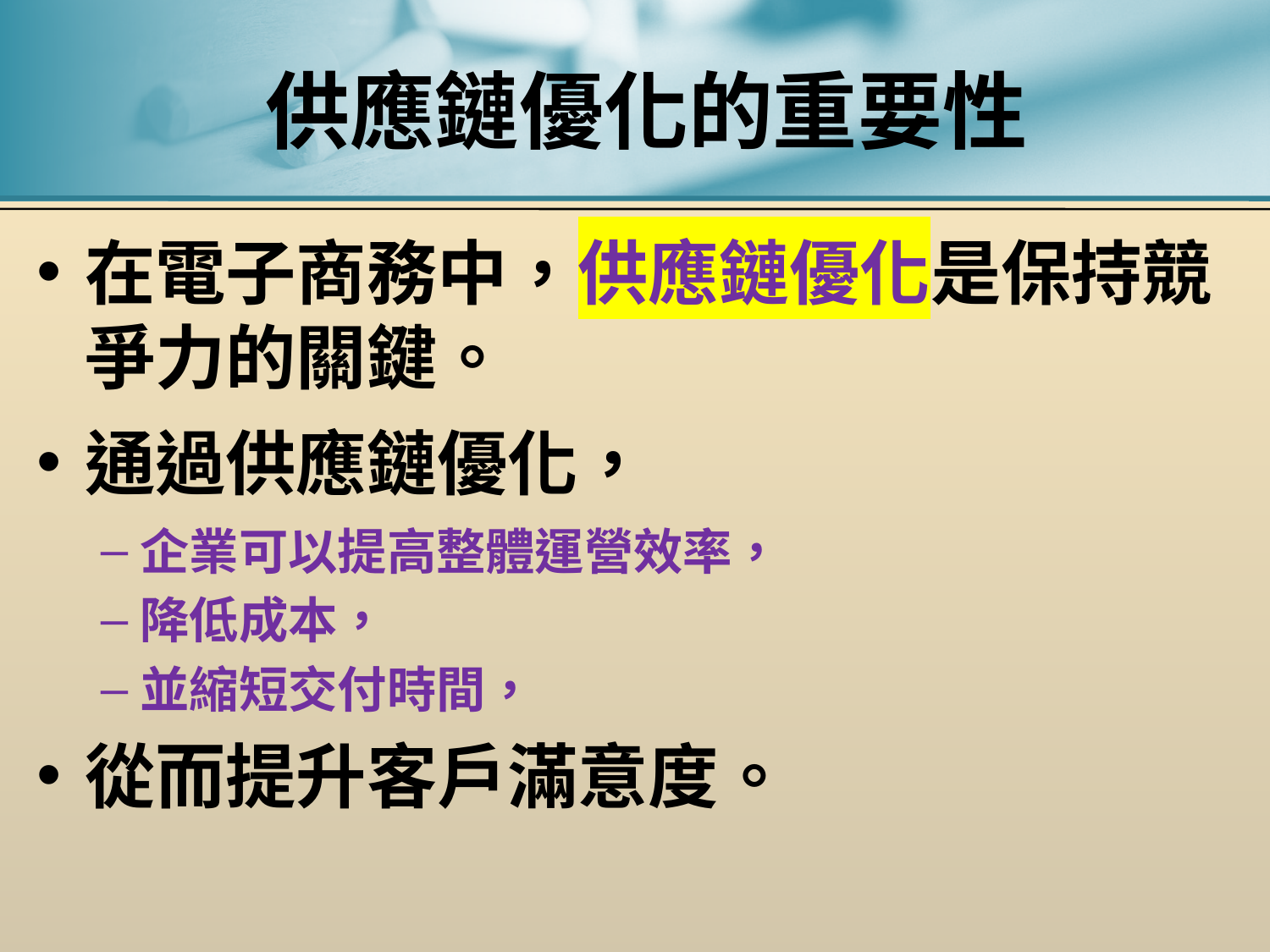

# 供應鏈優化的重要性
在電子商務中，供應鏈優化是保持競爭力的關鍵。
通過供應鏈優化，
企業可以提高整體運營效率，
降低成本，
並縮短交付時間，
從而提升客戶滿意度。